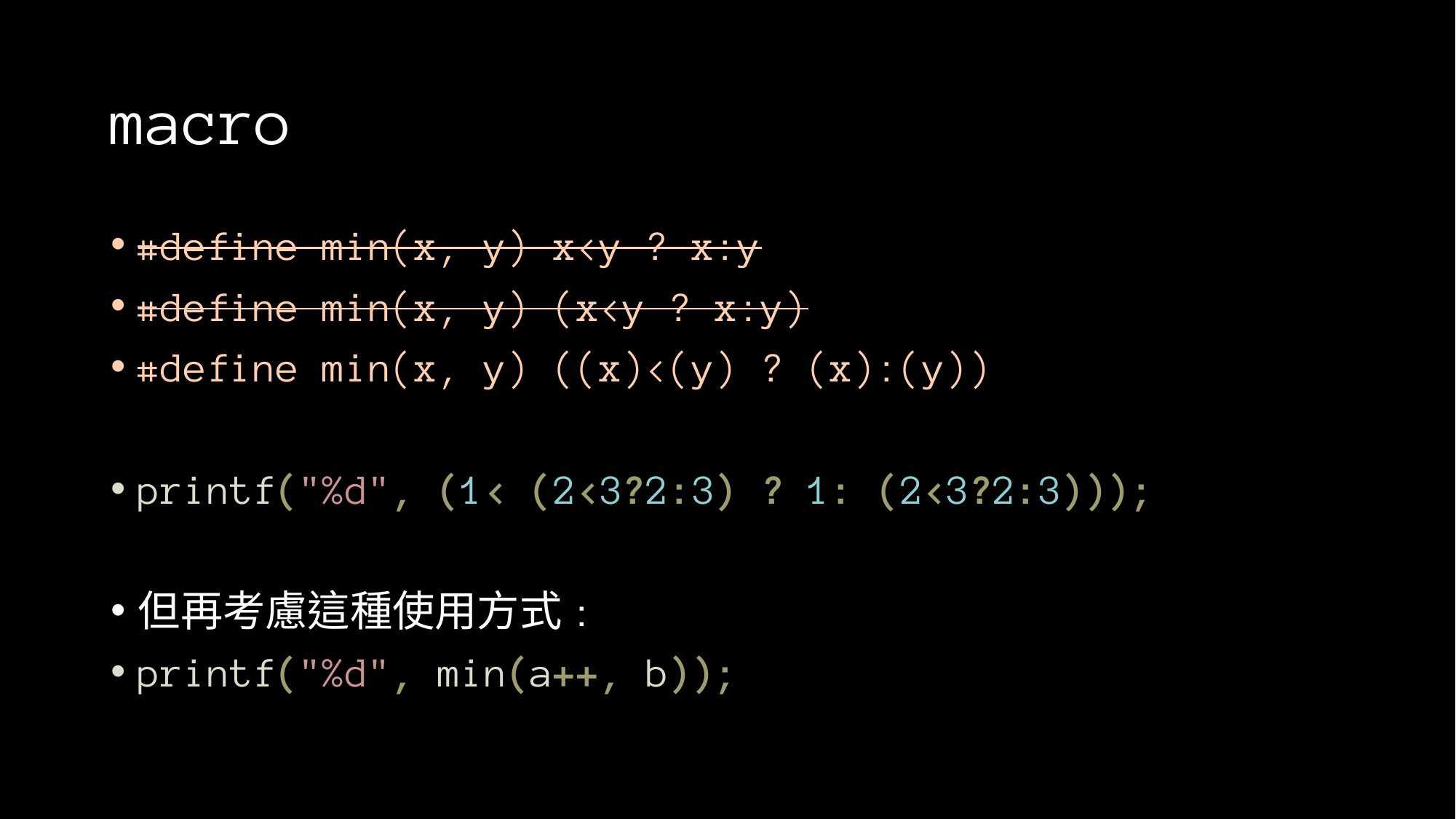

# macro
#define min(x, y) x<y ? x:y
#define min(x, y) (x<y ? x:y)
#define min(x, y) ((x)<(y) ? (x):(y))

printf("%d", (1< (2<3?2:3) ? 1: (2<3?2:3)));

但再考慮這種使用方式:
printf("%d", min(a++, b));